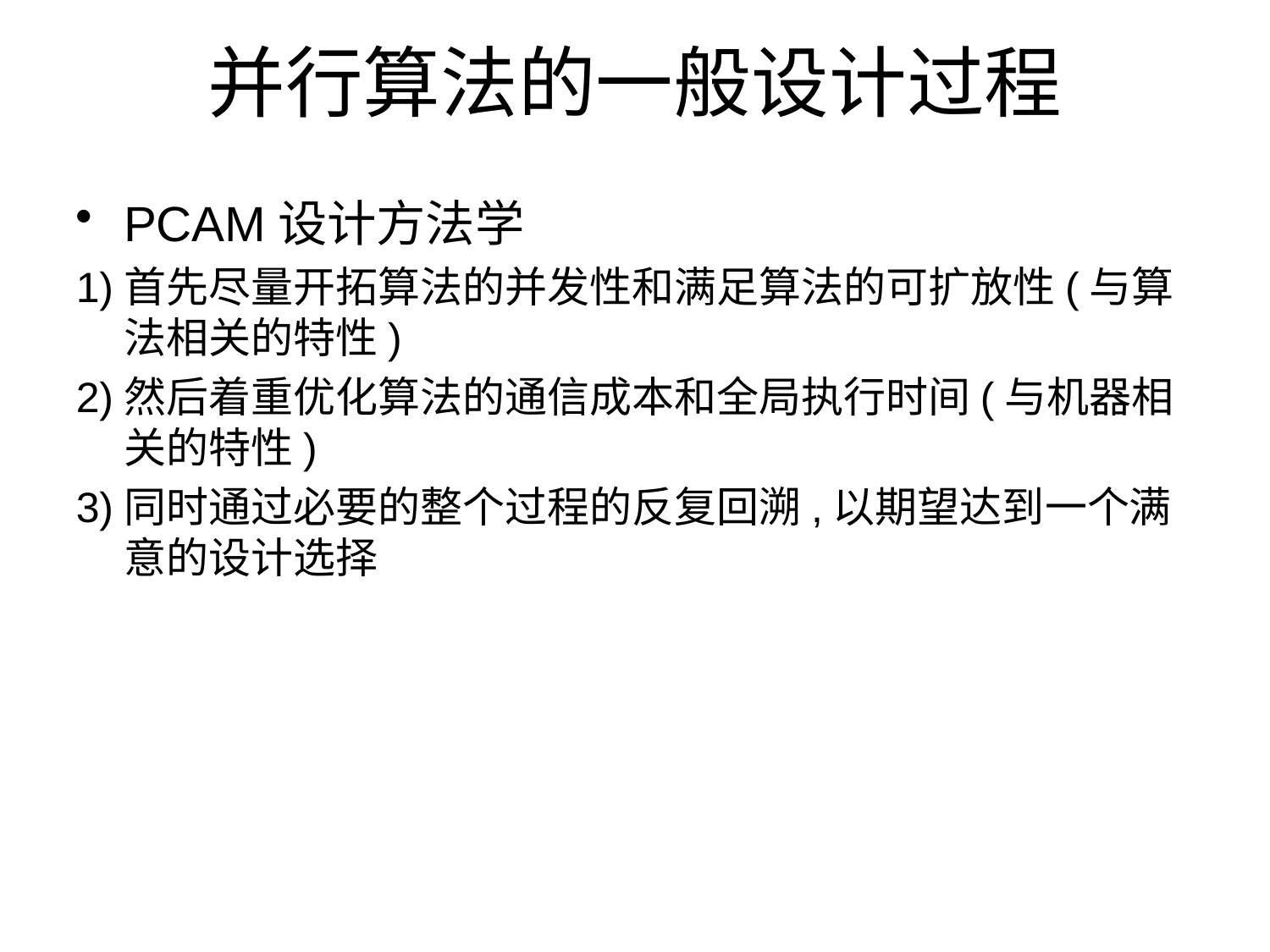

# 并行算法的一般设计过程
PCAM设计方法学
首先尽量开拓算法的并发性和满足算法的可扩放性(与算法相关的特性)
然后着重优化算法的通信成本和全局执行时间(与机器相关的特性)
同时通过必要的整个过程的反复回溯,以期望达到一个满意的设计选择